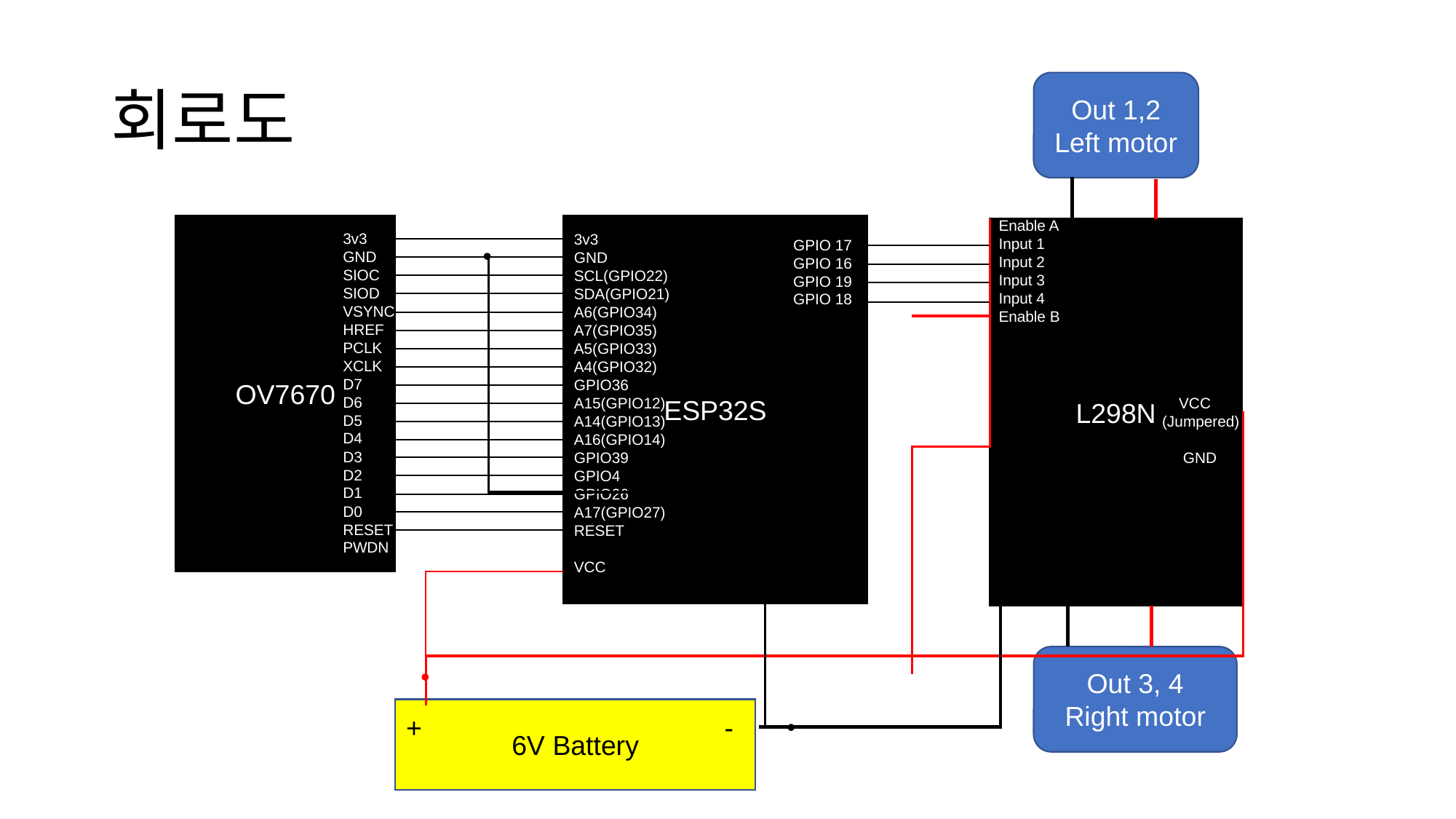

# 회로도
Out 1,2
Left motor
Enable A
Input 1
Input 2
Input 3
Input 4
Enable B

GPIO 17
GPIO 16
GPIO 19
GPIO 18

OV7670
ESP32S
L298N
3v3
GND
SIOC
SIOD
VSYNC
HREF
PCLK
XCLK
D7
D6
D5
D4
D3
D2
D1
D0
RESET
PWDN
3v3
GND
SCL(GPIO22)
SDA(GPIO21)
A6(GPIO34)
A7(GPIO35)
A5(GPIO33)
A4(GPIO32)
GPIO36
A15(GPIO12)
A14(GPIO13)
A16(GPIO14)
GPIO39
GPIO4
GPIO26
A17(GPIO27)
RESET

VCC

    VCC
(Jumpered)

     GND
Out 3, 4
Right motor

6V Battery
+
-